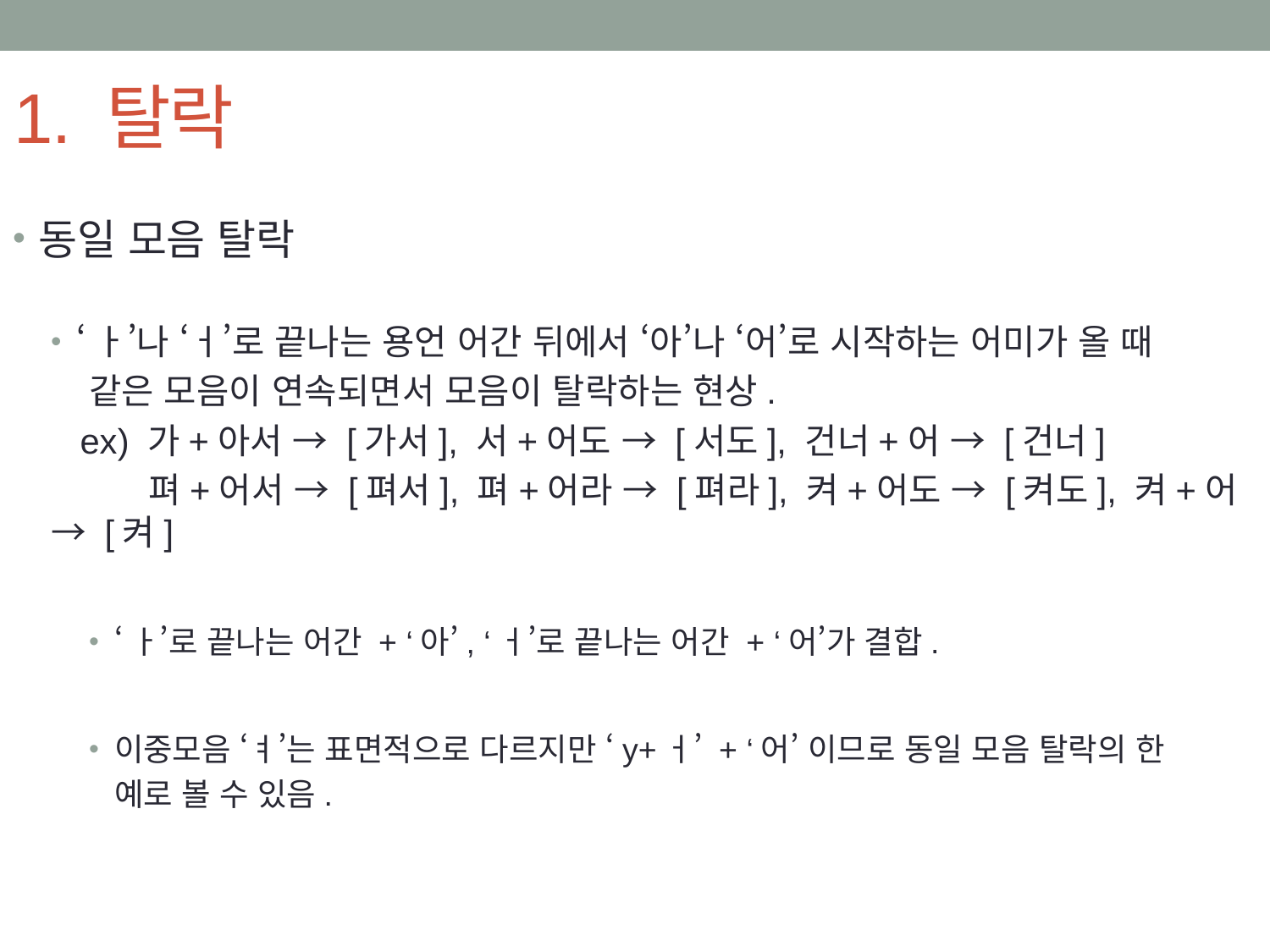

# 1. 탈락
동일 모음 탈락

‘ㅏ’나 ‘ㅓ’로 끝나는 용언 어간 뒤에서 ‘아’나 ‘어’로 시작하는 어미가 올 때
   같은 모음이 연속되면서 모음이 탈락하는 현상.
   ex) 가+아서 → [가서], 서+어도 → [서도], 건너+어 → [건너]
         펴+어서 → [펴서], 펴+어라 → [펴라], 켜+어도 → [켜도], 켜+어 → [켜]

‘ㅏ’로 끝나는 어간 + ‘아’, ‘ㅓ’로 끝나는 어간 + ‘어’가 결합.

이중모음 ‘ㅕ’는 표면적으로 다르지만 ‘y+ㅓ’ + ‘어’ 이므로 동일 모음 탈락의 한
  예로 볼 수 있음.